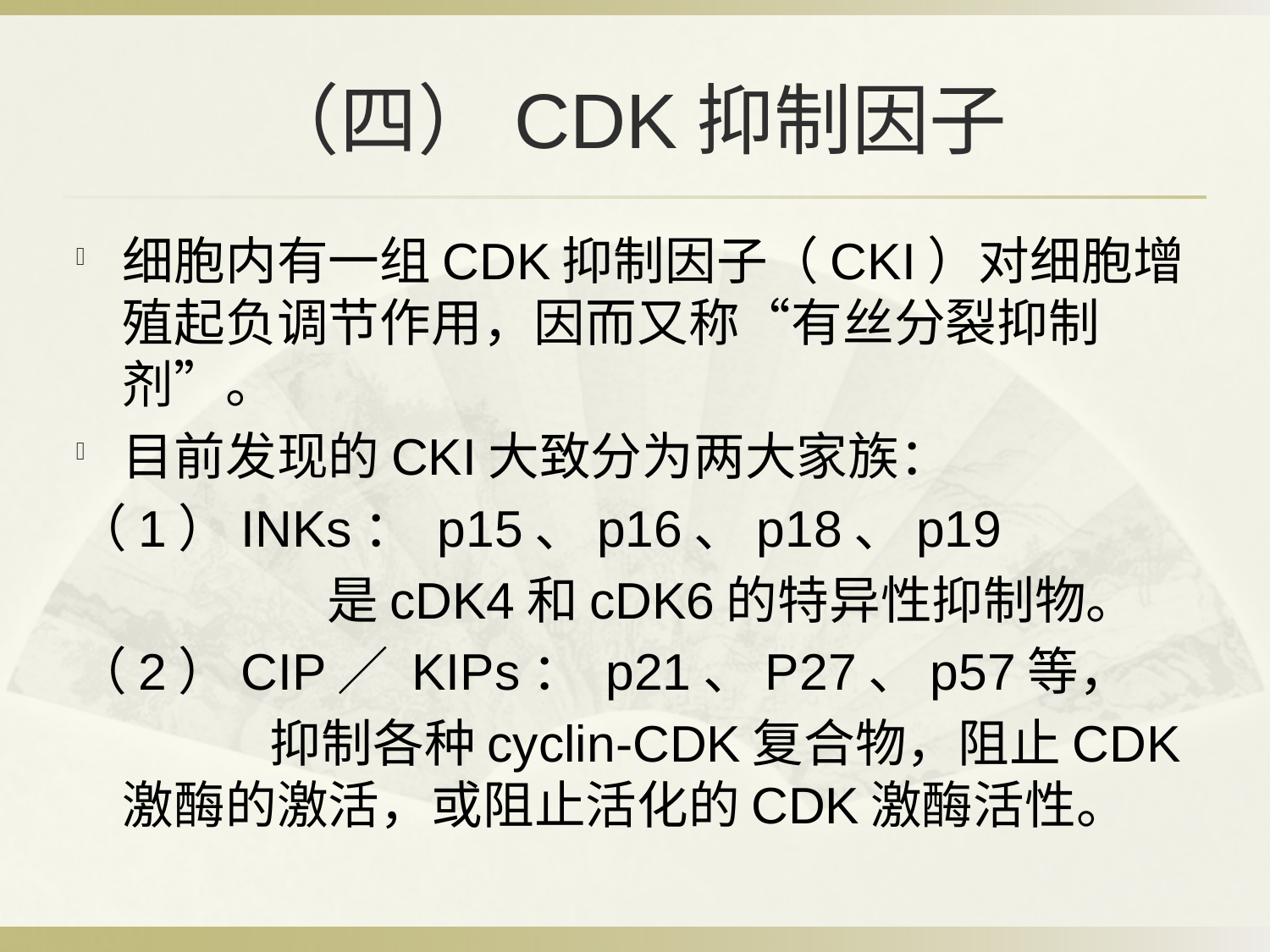

# （四）CDK抑制因子
细胞内有一组CDK抑制因子（CKI）对细胞增殖起负调节作用，因而又称“有丝分裂抑制剂”。
目前发现的CKI大致分为两大家族：
（1）INKs： p15、p16、p18、p19
                     是cDK4和cDK6的特异性抑制物。
（2）CIP／ KIPs： p21、P27、p57等，
                抑制各种cyclin-CDK复合物，阻止CDK激酶的激活，或阻止活化的CDK激酶活性。